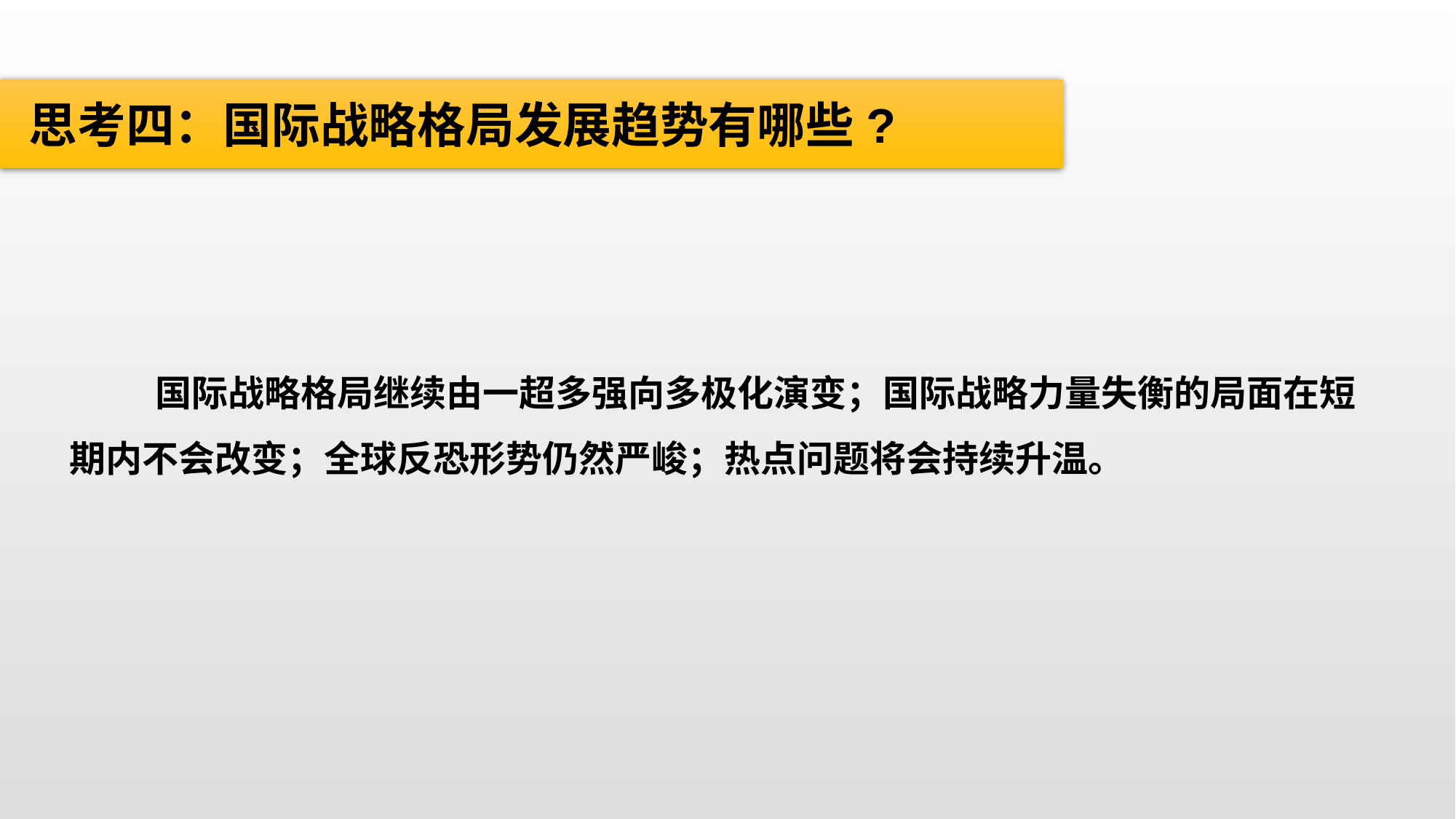

思考四：国际战略格局发展趋势有哪些?
国际战略格局继续由一超多强向多极化演变；国际战略力量失衡的局面在短期内不会改变；全球反恐形势仍然严峻；热点问题将会持续升温。